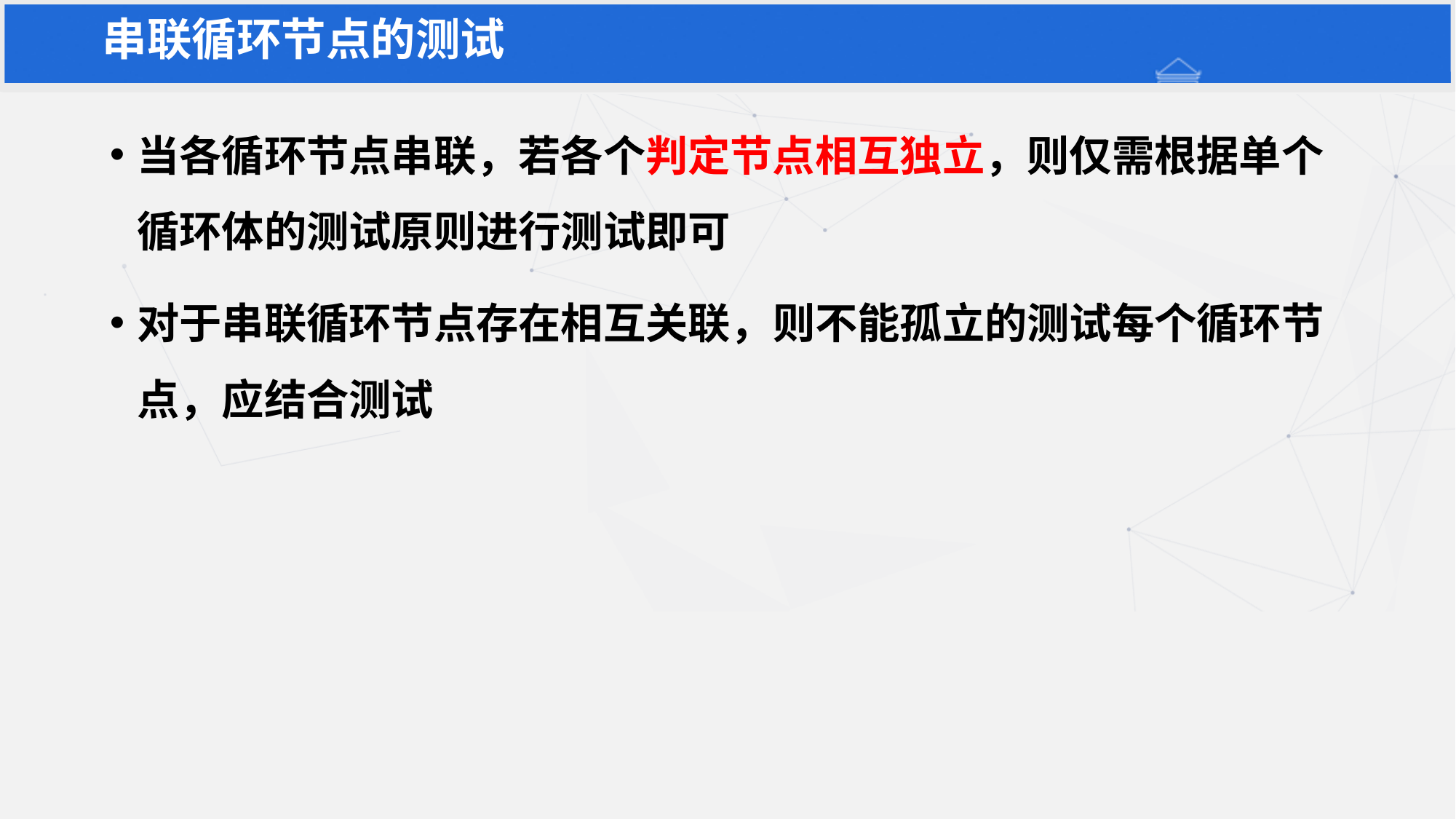

串联循环节点的测试
当各循环节点串联，若各个判定节点相互独立，则仅需根据单个循环体的测试原则进行测试即可
对于串联循环节点存在相互关联，则不能孤立的测试每个循环节点，应结合测试